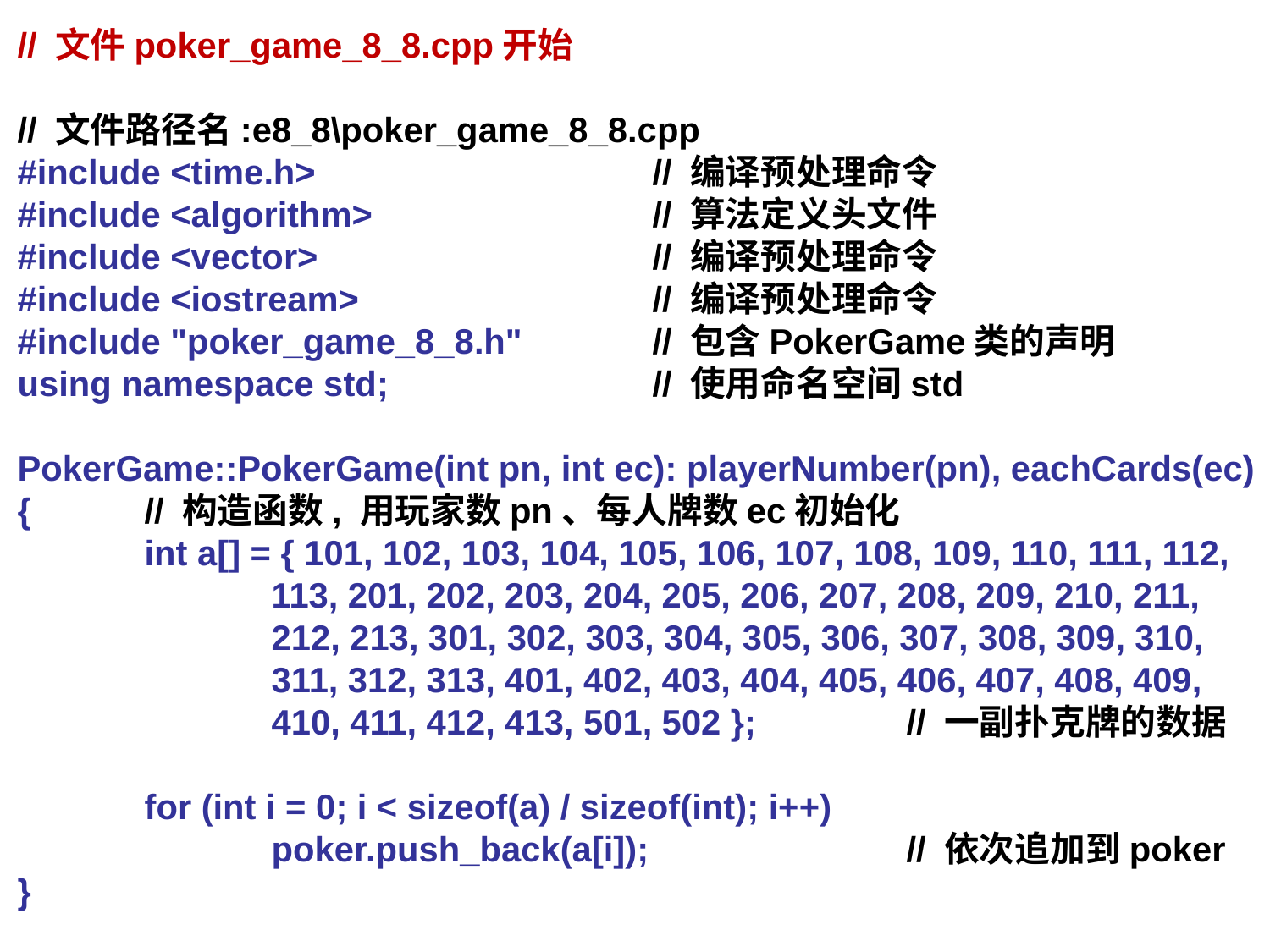

// 文件poker_game_8_8.cpp开始

// 文件路径名:e8_8\poker_game_8_8.cpp
#include <time.h>			// 编译预处理命令
#include <algorithm>			// 算法定义头文件
#include <vector>			// 编译预处理命令
#include <iostream>               		// 编译预处理命令
#include "poker_game_8_8.h"		// 包含PokerGame类的声明
using namespace std;			// 使用命名空间std

PokerGame::PokerGame(int pn, int ec): playerNumber(pn), eachCards(ec) {	// 构造函数, 用玩家数pn、每人牌数ec初始化
	int a[] = { 101, 102, 103, 104, 105, 106, 107, 108, 109, 110, 111, 112,
		113, 201, 202, 203, 204, 205, 206, 207, 208, 209, 210, 211,
		212, 213, 301, 302, 303, 304, 305, 306, 307, 308, 309, 310,
		311, 312, 313, 401, 402, 403, 404, 405, 406, 407, 408, 409,
		410, 411, 412, 413, 501, 502 };		// 一副扑克牌的数据

	for (int i = 0; i < sizeof(a) / sizeof(int); i++)
		poker.push_back(a[i]);			// 依次追加到poker
}